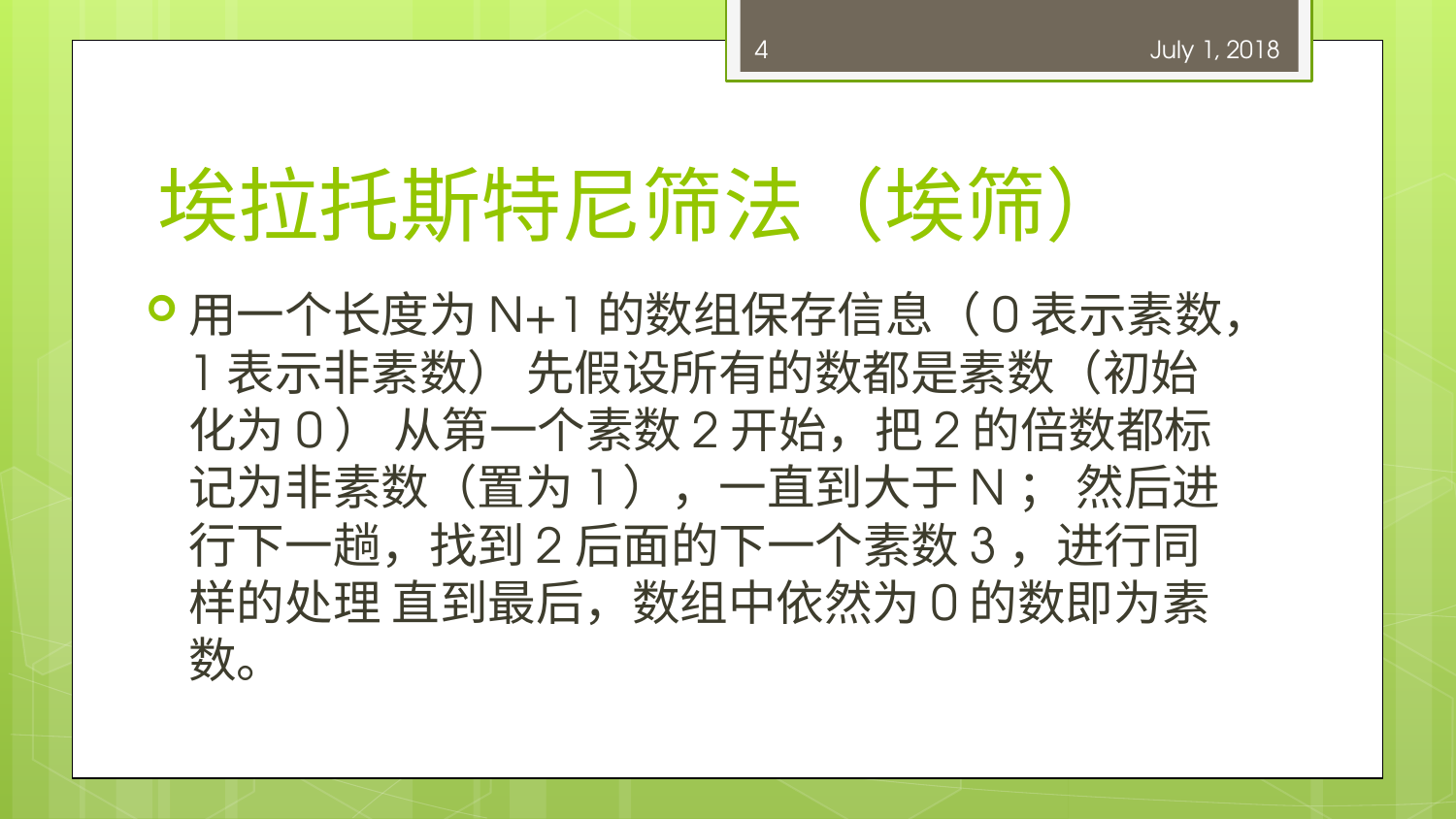

4
July 1, 2018
# 埃拉托斯特尼筛法（埃筛）
用一个长度为N+1的数组保存信息（0表示素数，1表示非素数） 先假设所有的数都是素数（初始化为0） 从第一个素数2开始，把2的倍数都标记为非素数（置为1），一直到大于N； 然后进行下一趟，找到2后面的下一个素数3，进行同样的处理 直到最后，数组中依然为0的数即为素数。